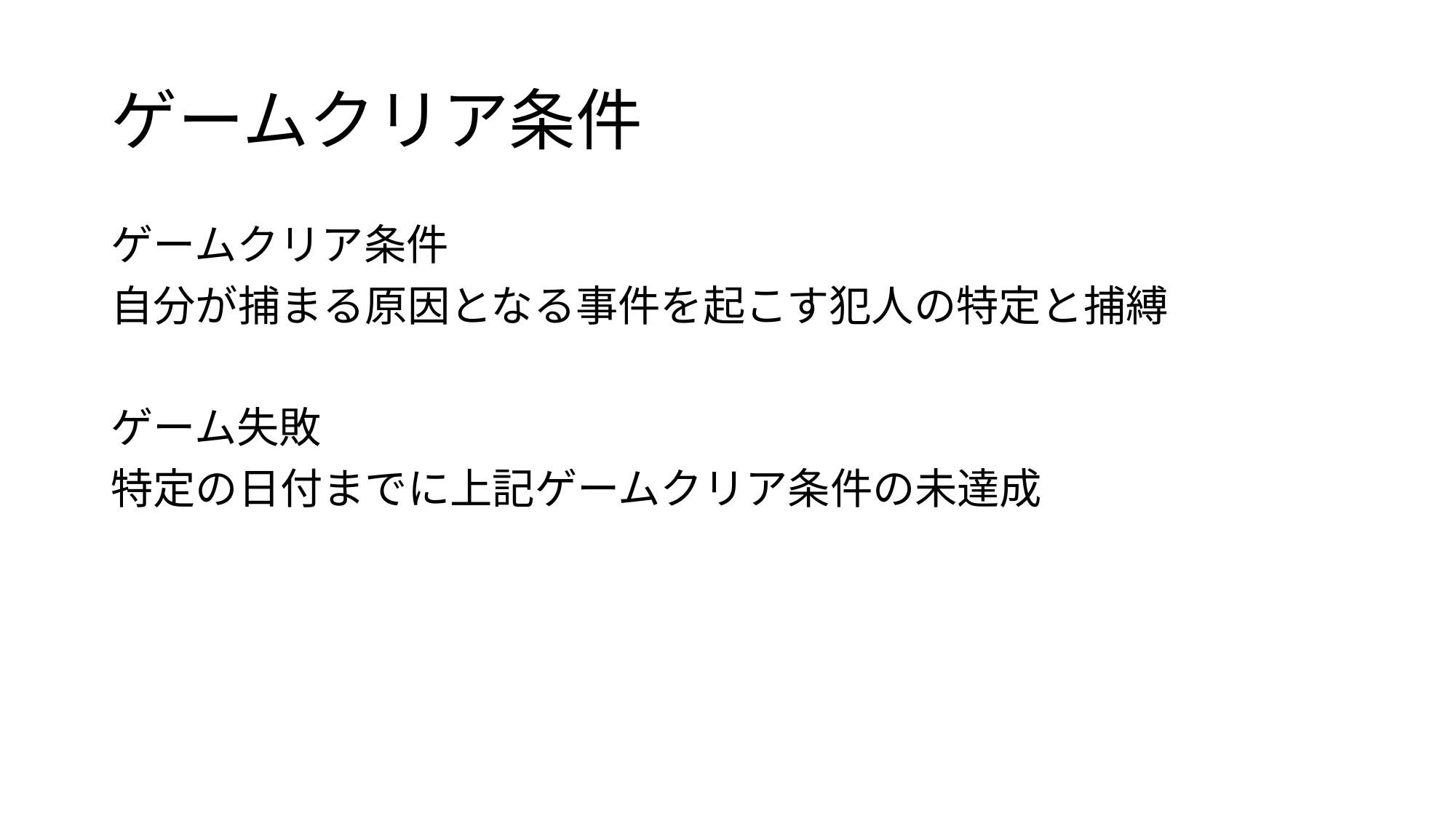

# ゲームクリア条件
ゲームクリア条件
自分が捕まる原因となる事件を起こす犯人の特定と捕縛

ゲーム失敗
特定の日付までに上記ゲームクリア条件の未達成